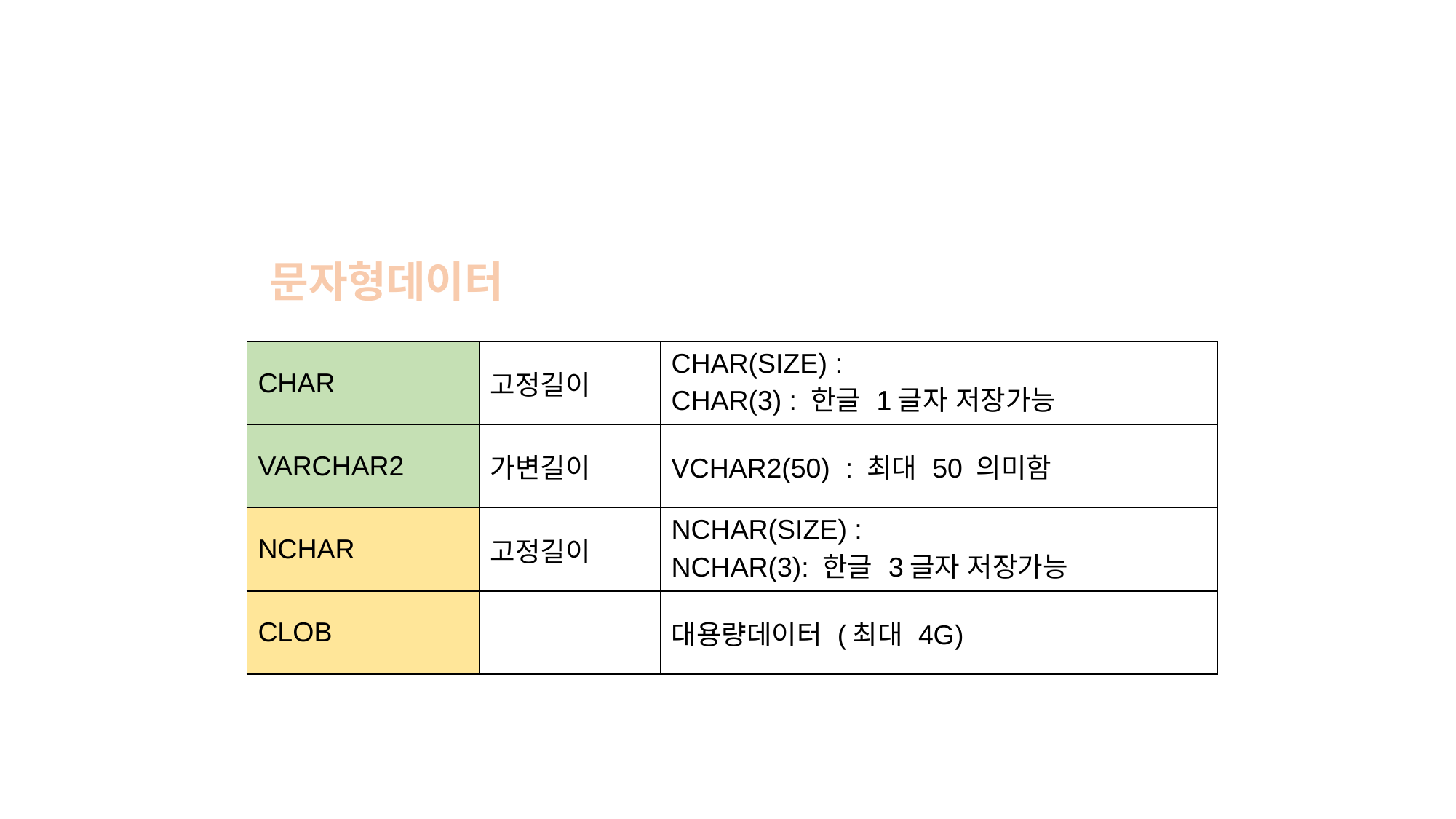

문자형데이터
| CHAR | 고정길이 | CHAR(SIZE) : CHAR(3) : 한글 1글자 저장가능 |
| --- | --- | --- |
| VARCHAR2 | 가변길이 | VCHAR2(50) : 최대 50 의미함 |
| NCHAR | 고정길이 | NCHAR(SIZE) : NCHAR(3): 한글 3글자 저장가능 |
| CLOB |  | 대용량데이터 (최대 4G) |